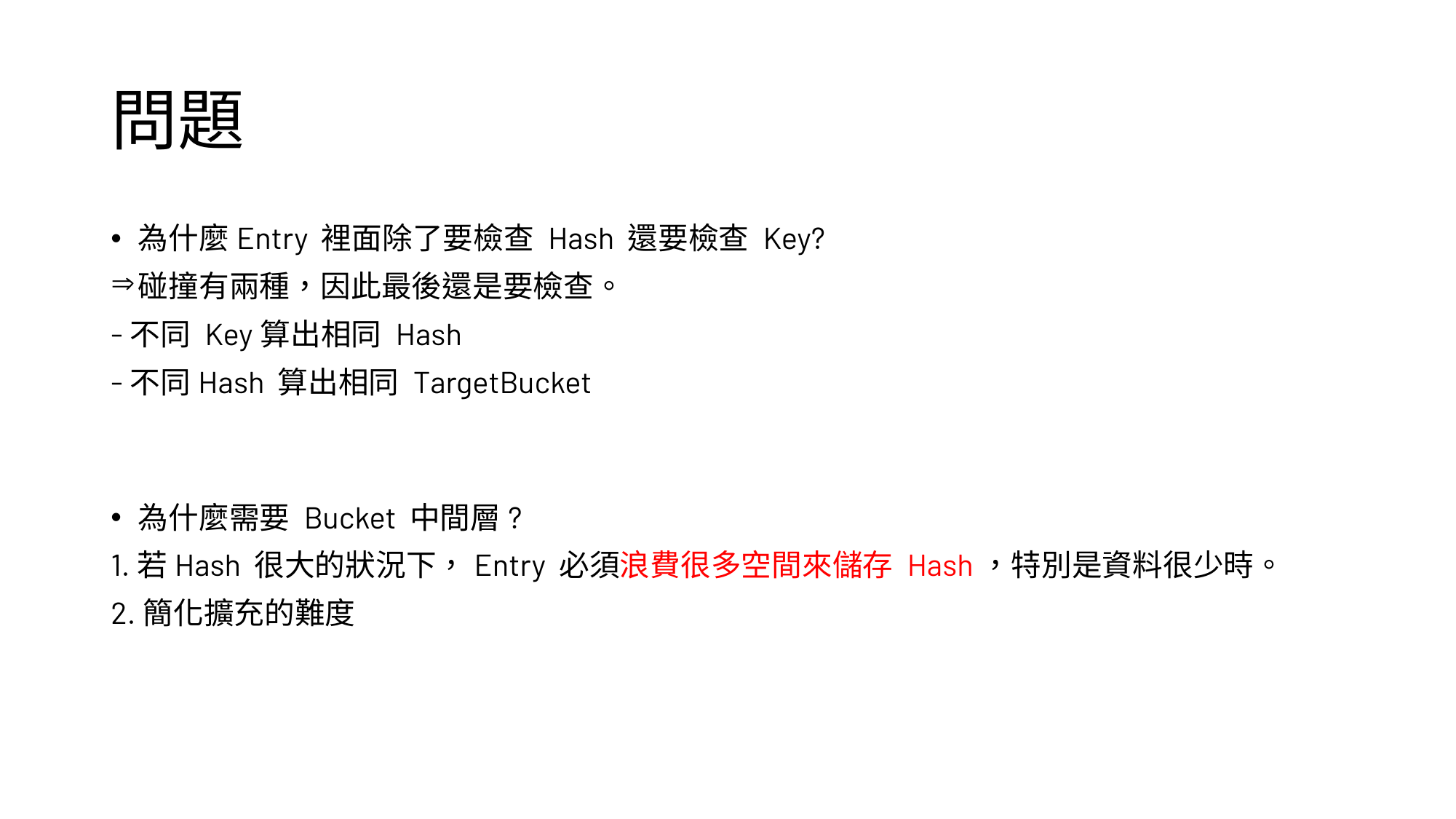

# 問題
為什麼Entry 裡面除了要檢查 Hash 還要檢查 Key?
碰撞有兩種，因此最後還是要檢查。
-不同 Key算出相同 Hash
-不同Hash 算出相同 TargetBucket

為什麼需要 Bucket 中間層?
1.若Hash 很大的狀況下，Entry 必須浪費很多空間來儲存 Hash，特別是資料很少時。
2.簡化擴充的難度